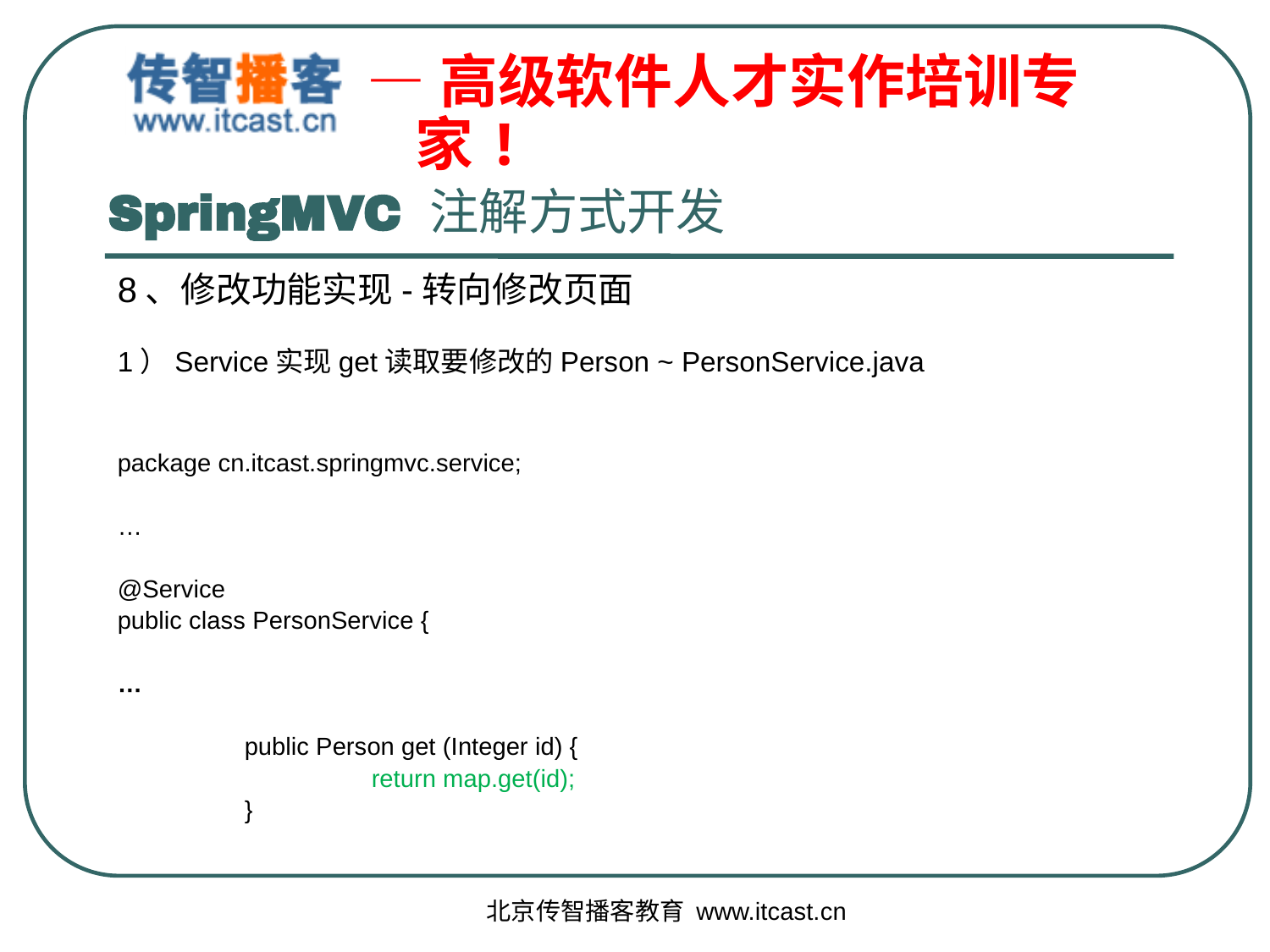

# SpringMVC 注解方式开发
8、修改功能实现-转向修改页面

1）Service实现get读取要修改的Person ~ PersonService.java

package cn.itcast.springmvc.service;

…

@Service
public class PersonService {

…

	public Person get (Integer id) {
		return map.get(id);
	}

北京传智播客教育 www.itcast.cn